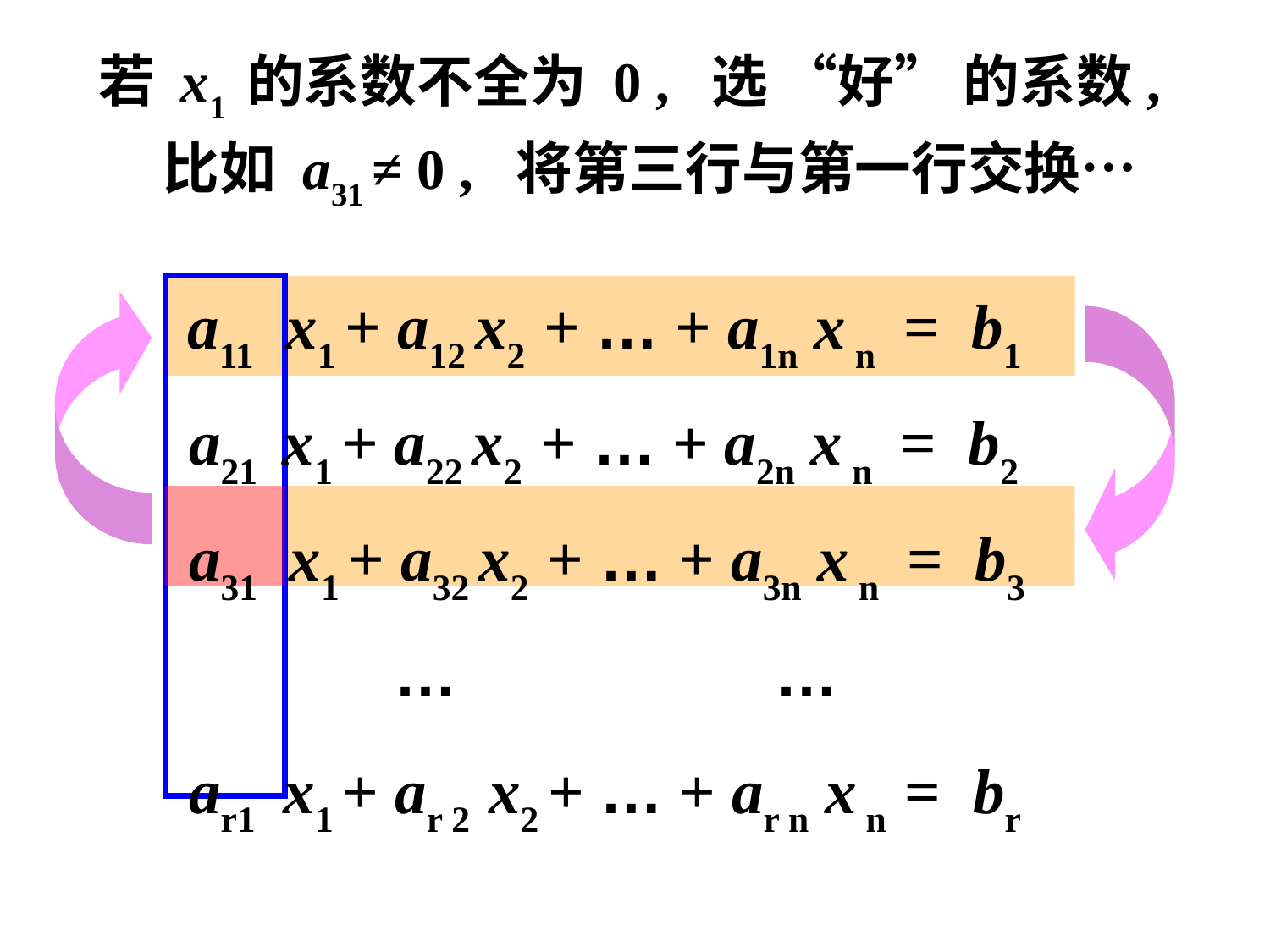

# 若 x1 的系数不全为 0 ,  选 “好” 的系数, 比如 a31 ≠ 0 ,  将第三行与第一行交换…
       a11  x1 + a12 x2  + … + a1n x n   =  b1
       a21  x1 + a22 x2  + … + a2n x n   =  b2
       a31  x1 + a32 x2  + … + a3n x n   =  b3
                                  …                    …
       ar1   x1 + ar 2  x2 + … + ar n x n  =  br